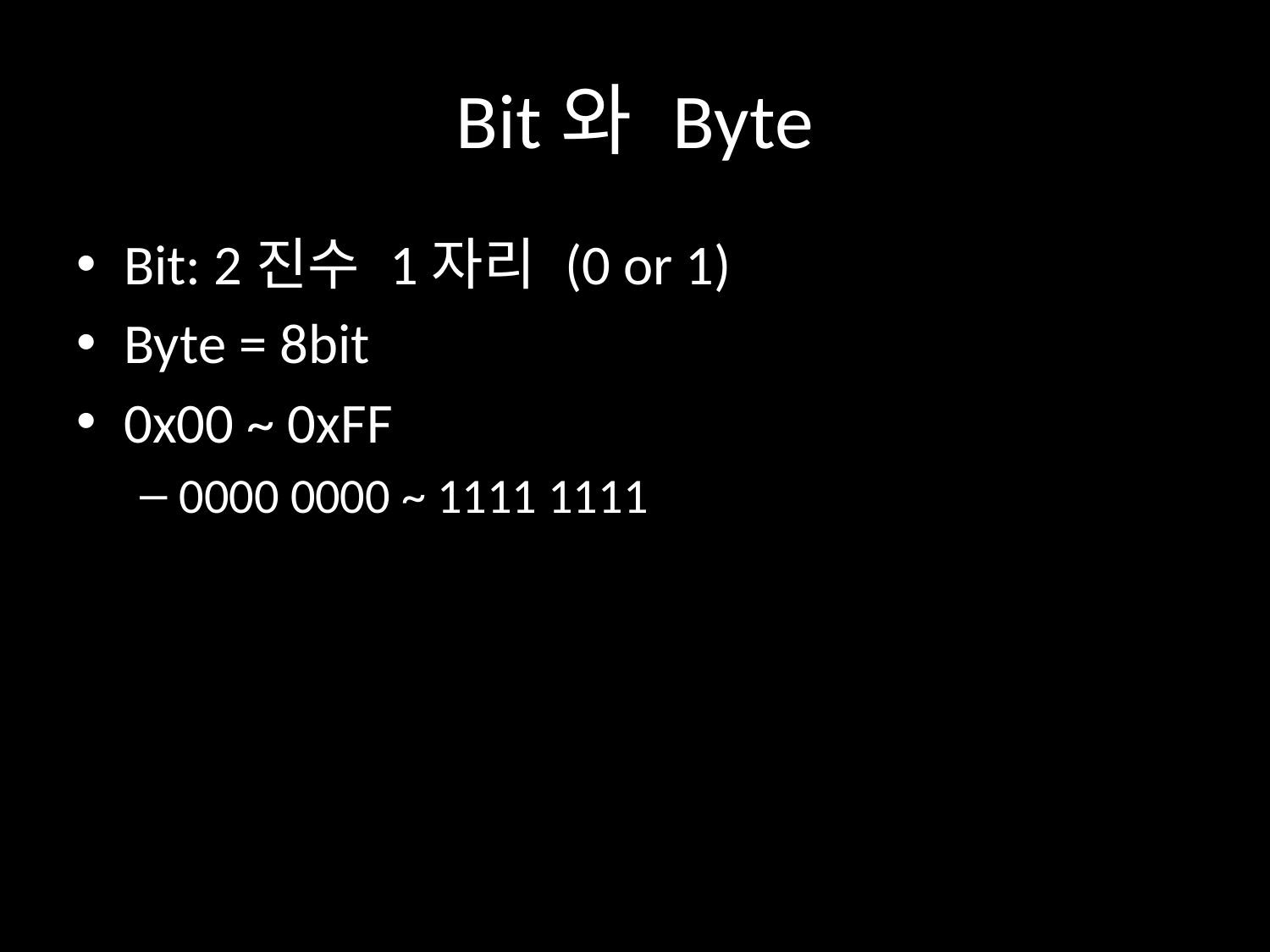

# Bit와 Byte
Bit: 2진수 1자리 (0 or 1)
Byte = 8bit
0x00 ~ 0xFF
0000 0000 ~ 1111 1111